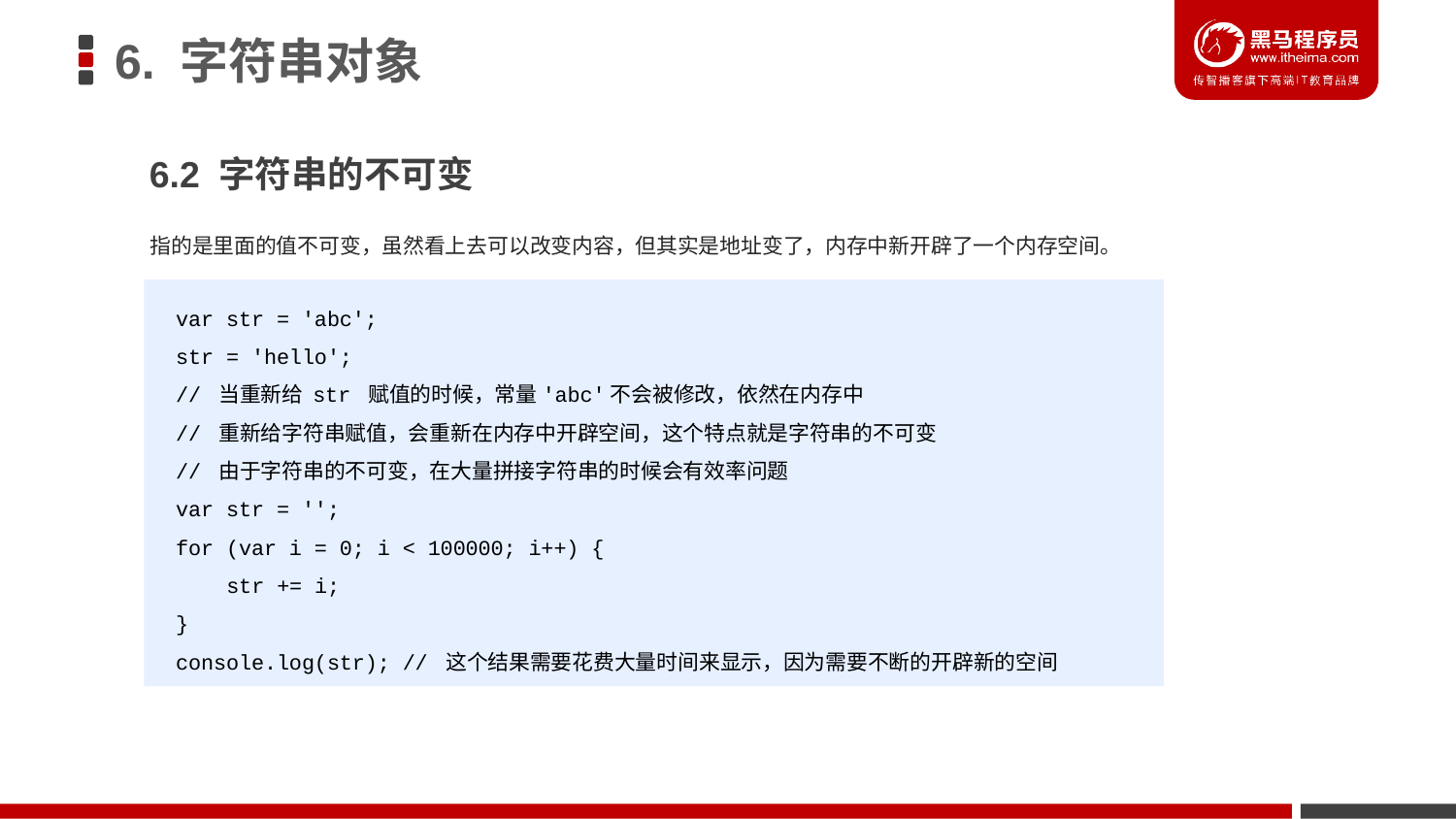

# 6. 字符串对象
6.2 字符串的不可变
指的是里面的值不可变，虽然看上去可以改变内容，但其实是地址变了，内存中新开辟了一个内存空间。
var str = 'abc';
str = 'hello';
// 当重新给 str 赋值的时候，常量'abc'不会被修改，依然在内存中
// 重新给字符串赋值，会重新在内存中开辟空间，这个特点就是字符串的不可变
// 由于字符串的不可变，在大量拼接字符串的时候会有效率问题
var str = '';
for (var i = 0; i < 100000; i++) {
    str += i;
}
console.log(str); // 这个结果需要花费大量时间来显示，因为需要不断的开辟新的空间